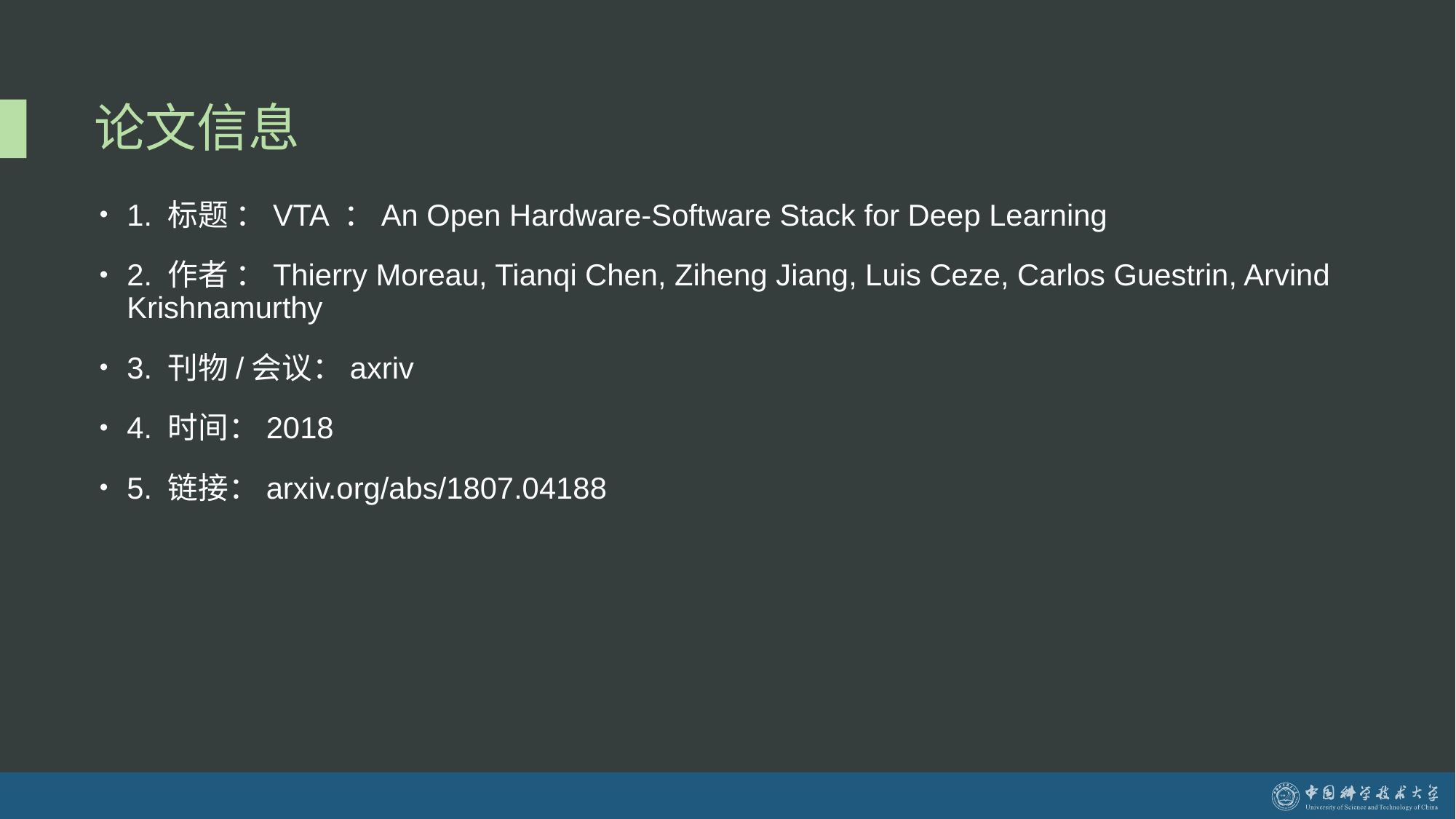

# 论文信息
1. 标题 ：VTA ：An Open Hardware-Software Stack for Deep Learning
2. 作者 ：Thierry Moreau, Tianqi Chen, Ziheng Jiang, Luis Ceze, Carlos Guestrin, Arvind Krishnamurthy
3. 刊物/会议：axriv
4. 时间：2018
5. 链接：arxiv.org/abs/1807.04188